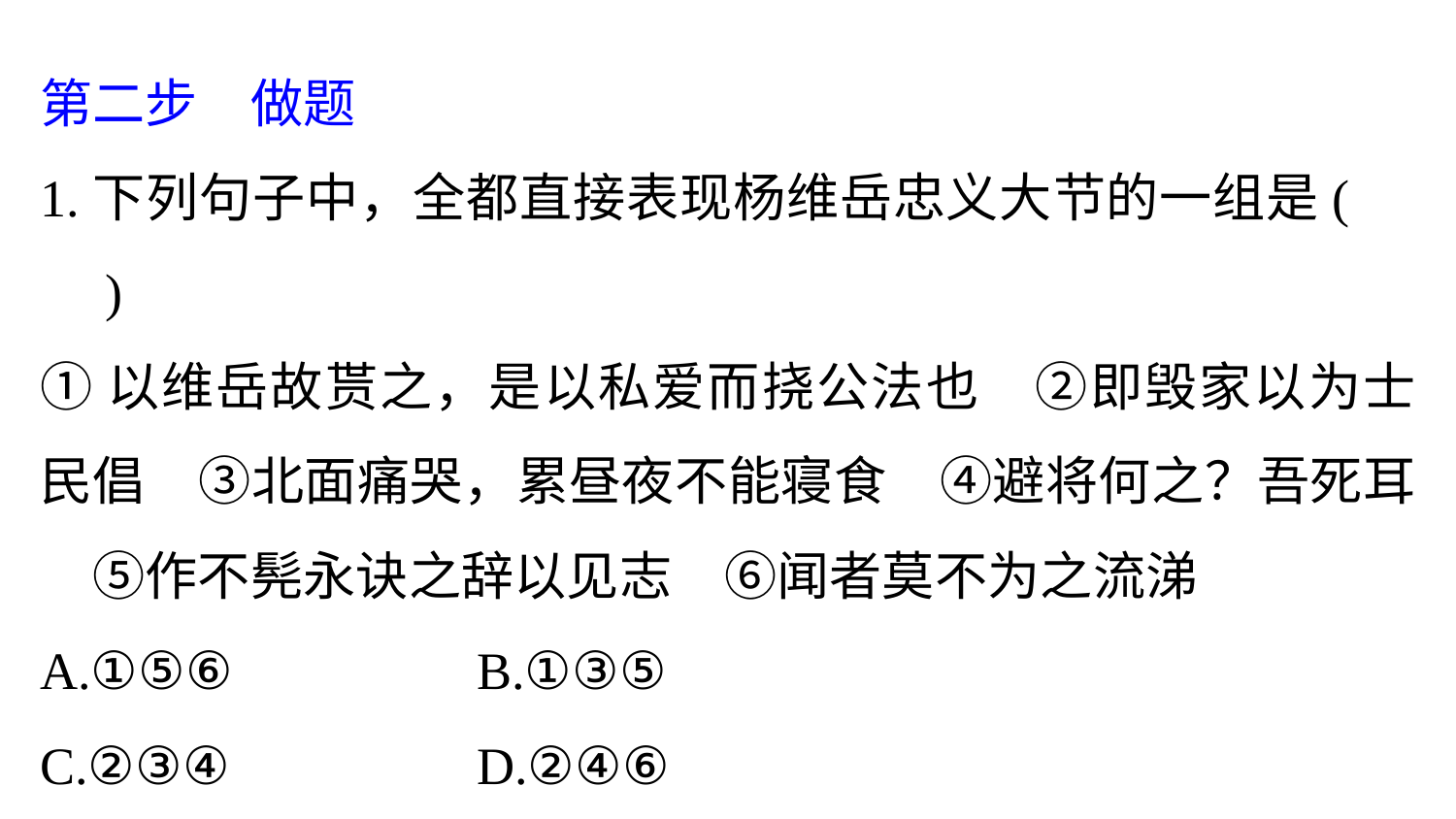

第二步　做题
1.下列句子中，全都直接表现杨维岳忠义大节的一组是(　　)
①以维岳故贳之，是以私爱而挠公法也　②即毁家以为士民倡　③北面痛哭，累昼夜不能寝食　④避将何之？吾死耳　⑤作不髡永诀之辞以见志　⑥闻者莫不为之流涕
A.①⑤⑥  		B.①③⑤
C.②③④  		D.②④⑥